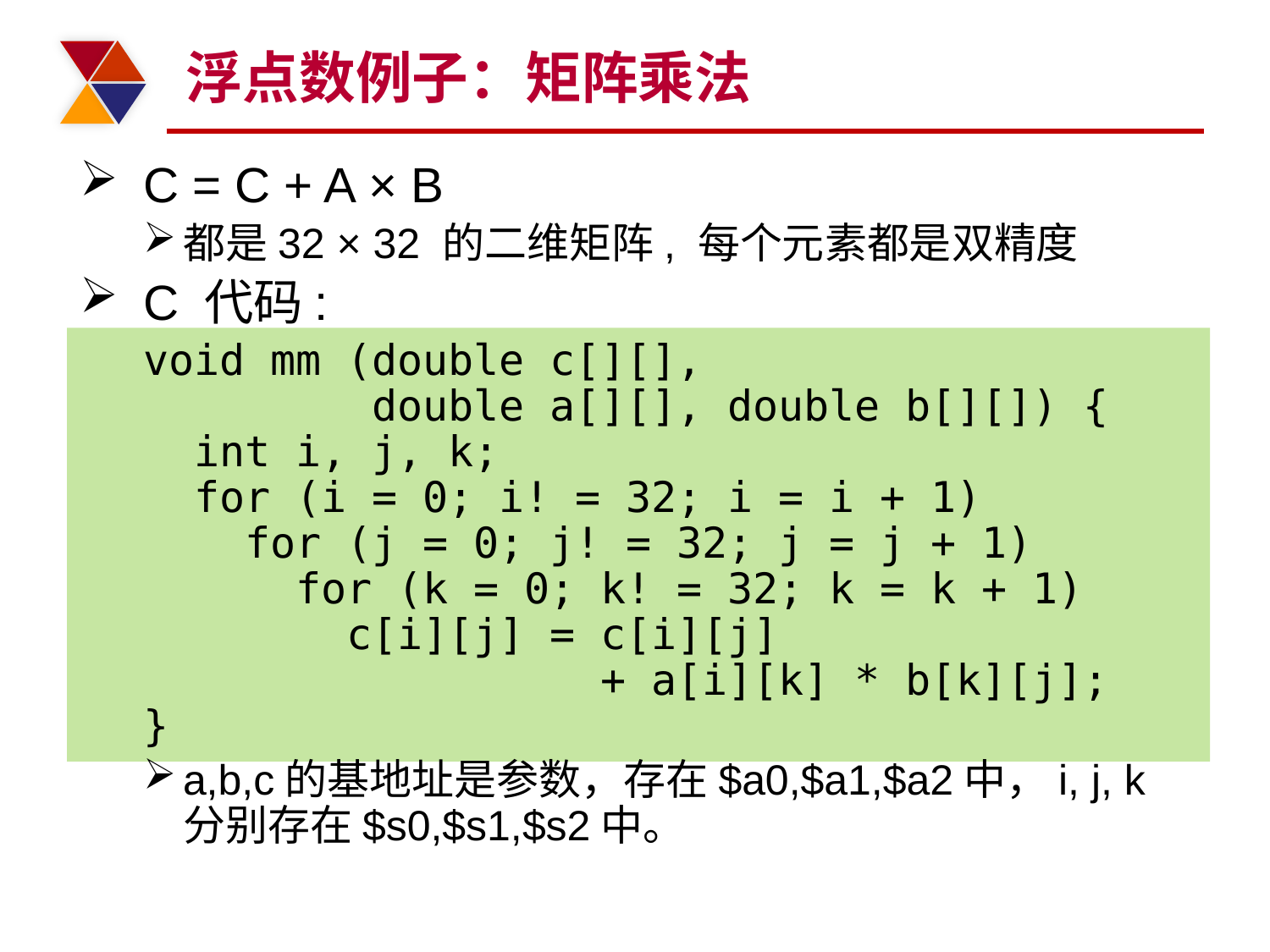

# 浮点数例子：矩阵乘法
C = C + A × B
都是32 × 32 的二维矩阵, 每个元素都是双精度
C 代码:
	void mm (double c[][],
         double a[][], double b[][]) {
  int i, j, k;
  for (i = 0; i! = 32; i = i + 1)
    for (j = 0; j! = 32; j = j + 1)
      for (k = 0; k! = 32; k = k + 1)
        c[i][j] = c[i][j]
                  + a[i][k] * b[k][j];
}
a,b,c的基地址是参数，存在$a0,$a1,$a2中，i, j, k 分别存在$s0,$s1,$s2中。